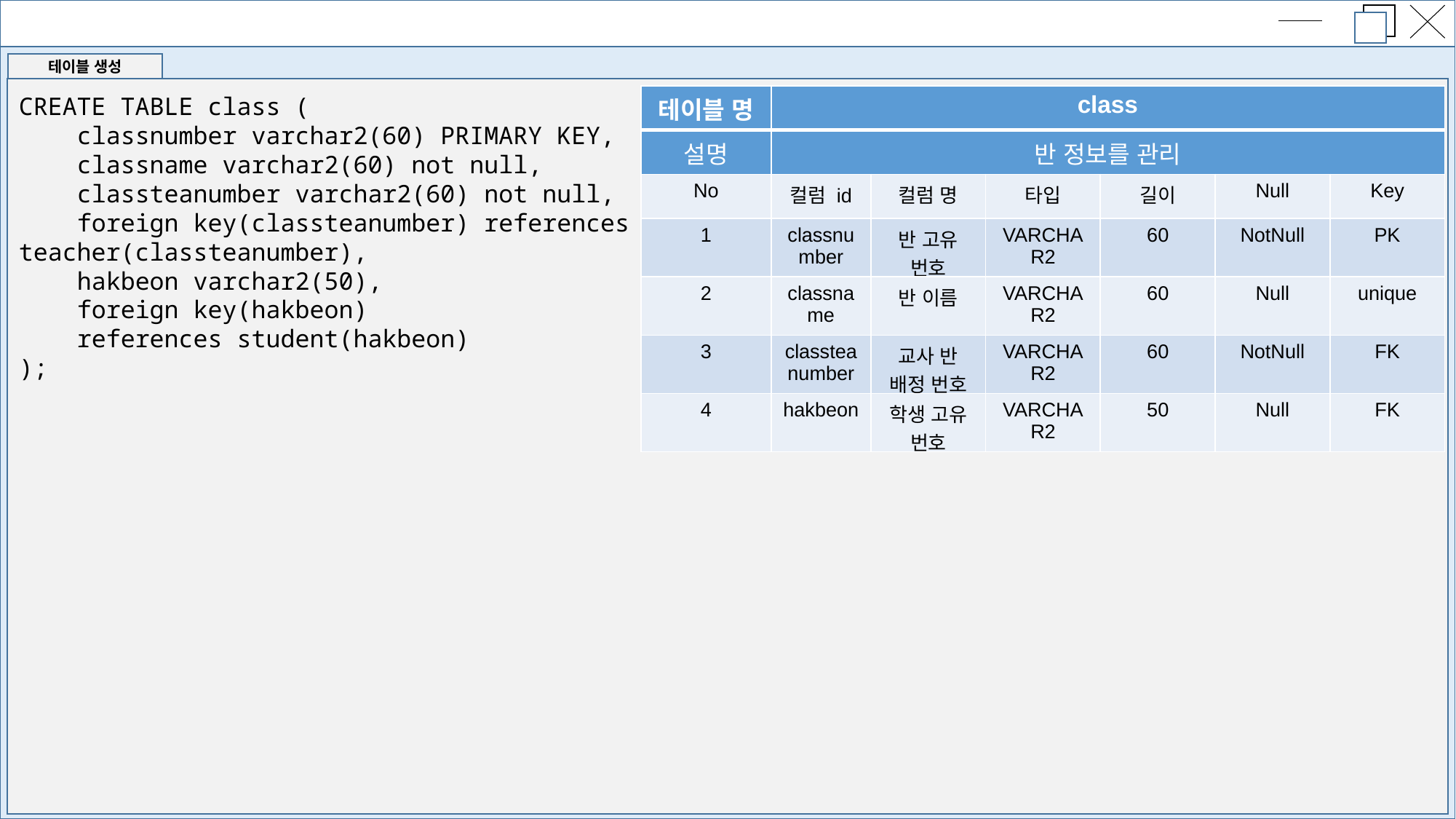

테이블 생성

CREATE TABLE class (
    classnumber varchar2(60) PRIMARY KEY,
    classname varchar2(60) not null,
    classteanumber varchar2(60) not null,
    foreign key(classteanumber) references teacher(classteanumber),
    hakbeon varchar2(50),
    foreign key(hakbeon)
    references student(hakbeon)
);
| 테이블 명 | class |  |  |  |  |  |
| --- | --- | --- | --- | --- | --- | --- |
| 설명 | 반 정보를 관리 |  |  |  |  |  |
| No | 컬럼 id | 컬럼 명 | 타입 | 길이 | Null | Key |
| 1 | classnumber | 반 고유 번호 | VARCHAR2 | 60 | NotNull | PK |
| 2 | classname | 반 이름 | VARCHAR2 | 60 | Null | unique |
| 3 | classteanumber | 교사 반 배정 번호 | VARCHAR2 | 60 | NotNull | FK |
| 4 | hakbeon | 학생 고유 번호 | VARCHAR2 | 50 | Null | FK |